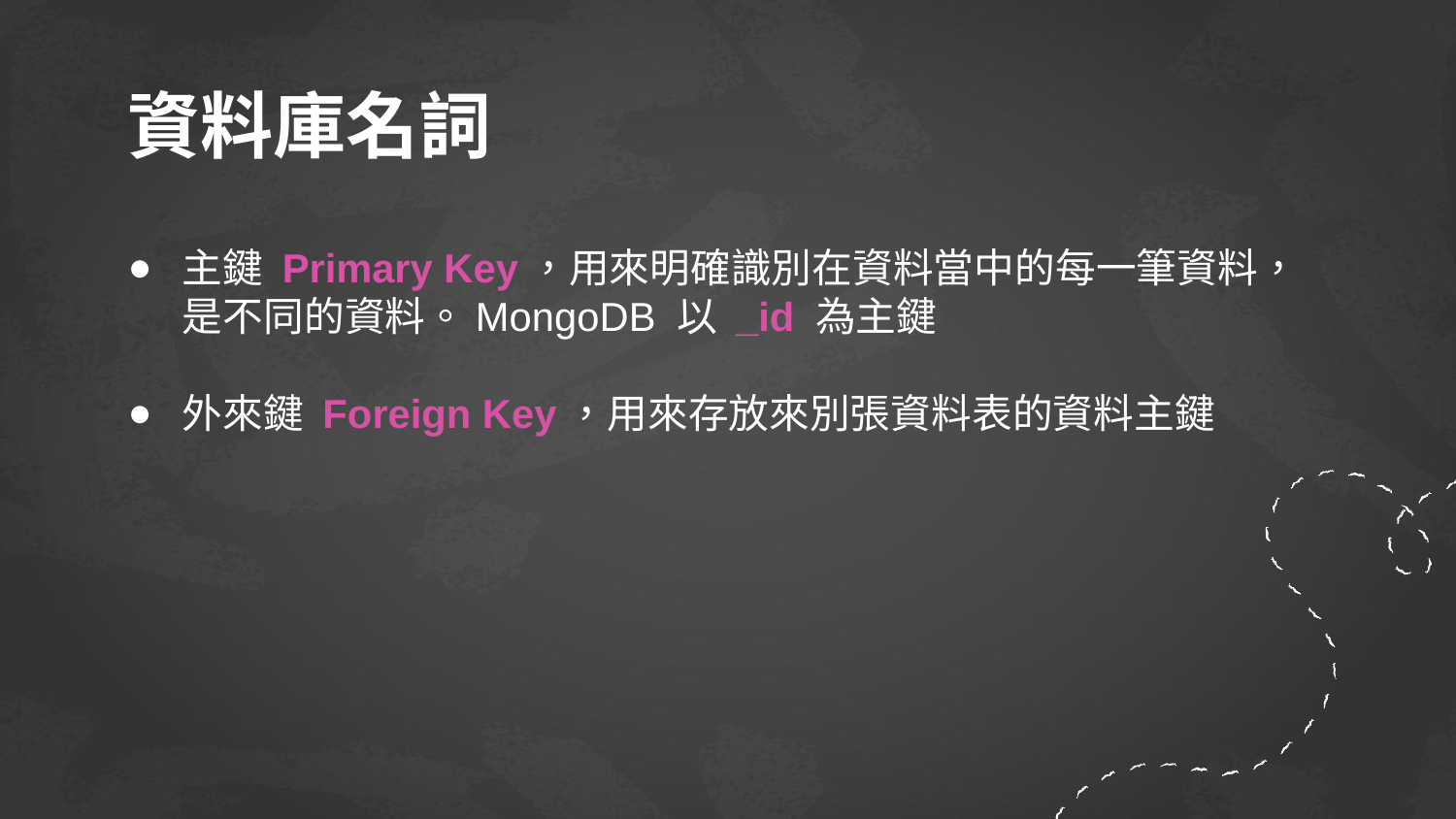

# 資料庫名詞
主鍵 Primary Key，用來明確識別在資料當中的每一筆資料，是不同的資料。MongoDB 以 _id 為主鍵

外來鍵 Foreign Key，用來存放來別張資料表的資料主鍵